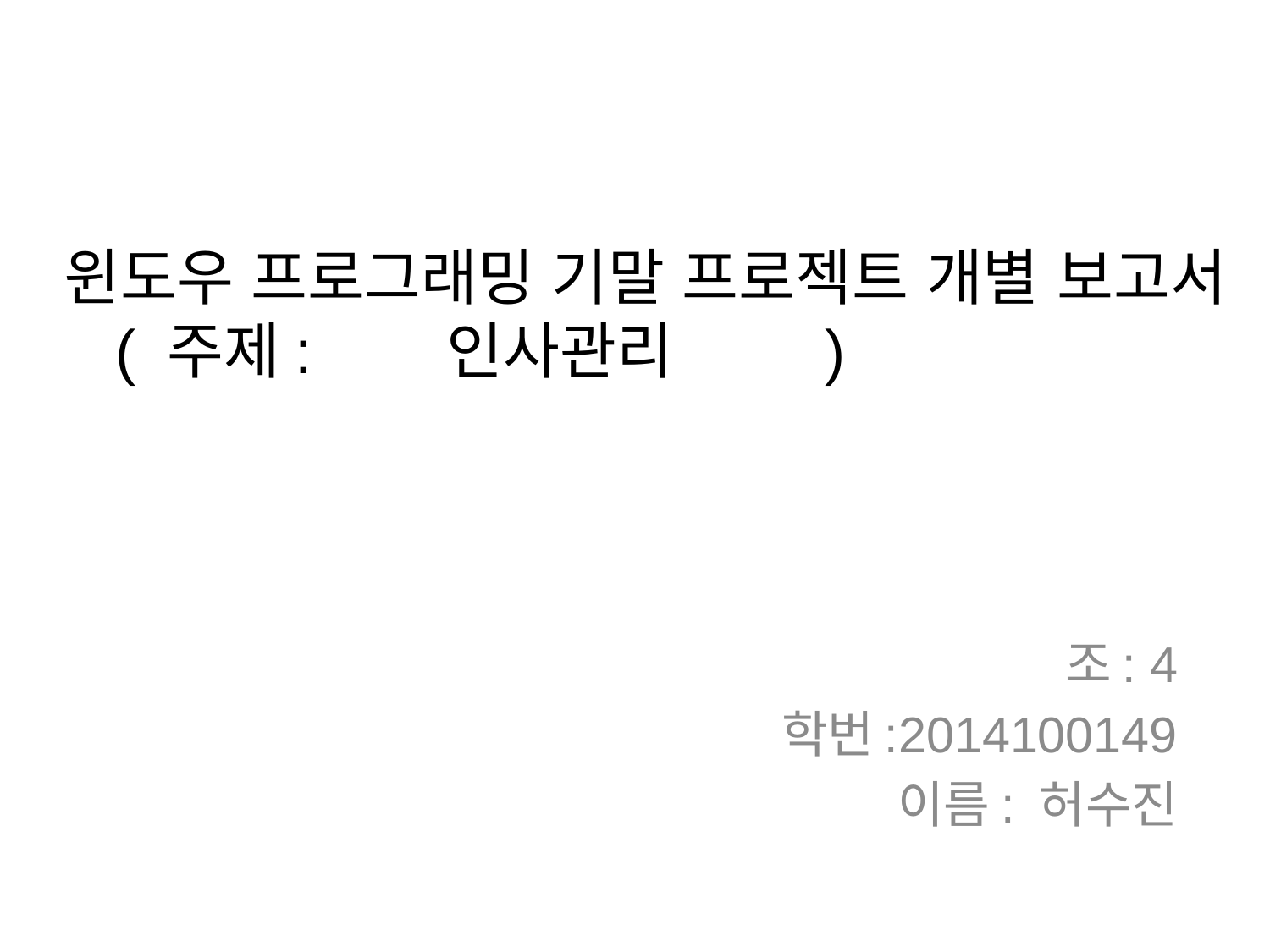

# 윈도우 프로그래밍 기말 프로젝트 개별 보고서 ( 주제:       인사관리        )

조: 4
학번:2014100149
이름: 허수진